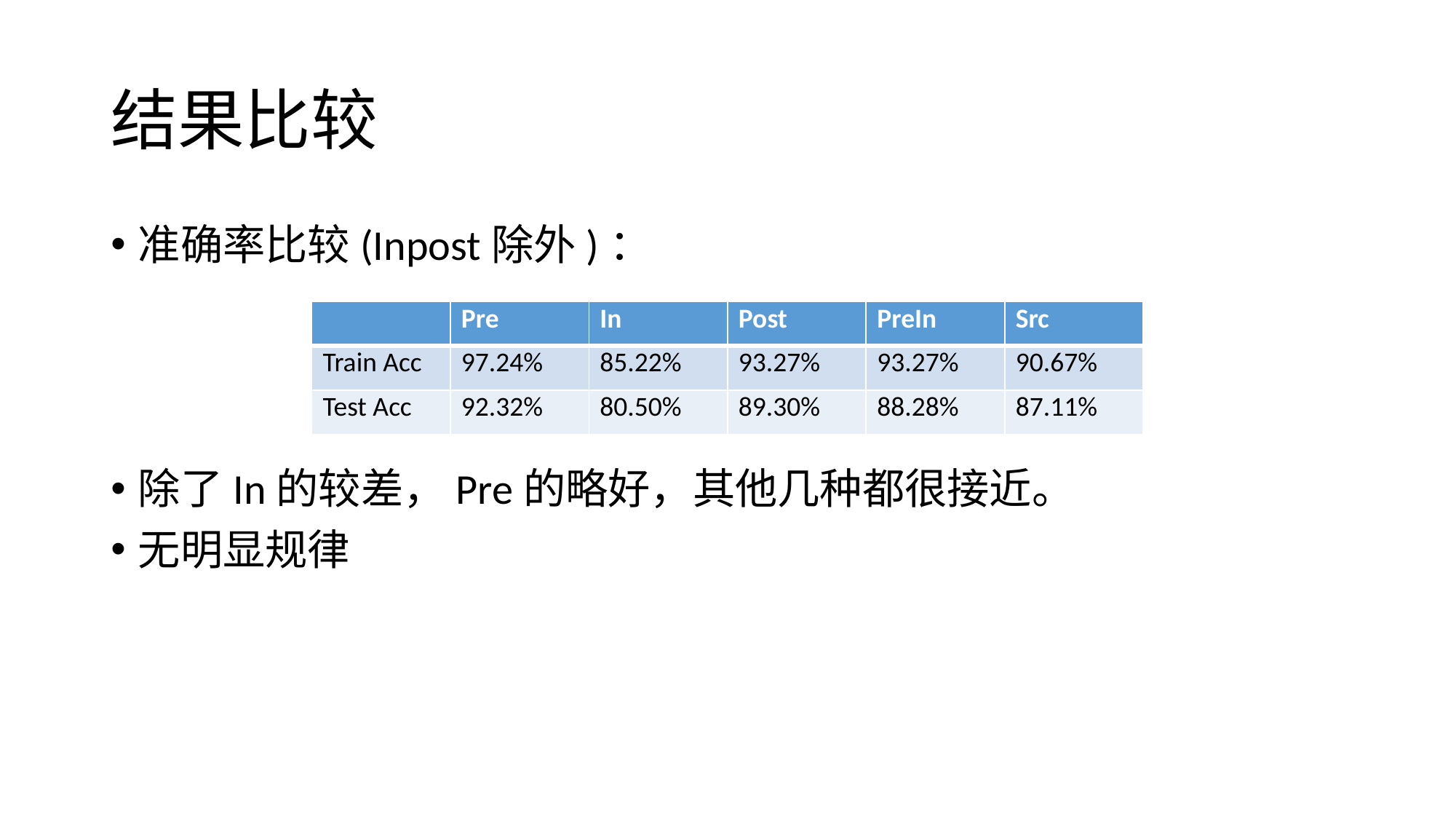

# 结果比较
准确率比较(Inpost除外)：

除了In的较差，Pre的略好，其他几种都很接近。
无明显规律
|  | Pre | In | Post | PreIn | Src |
| --- | --- | --- | --- | --- | --- |
| Train Acc | 97.24% | 85.22% | 93.27% | 93.27% | 90.67% |
| Test Acc | 92.32% | 80.50% | 89.30% | 88.28% | 87.11% |